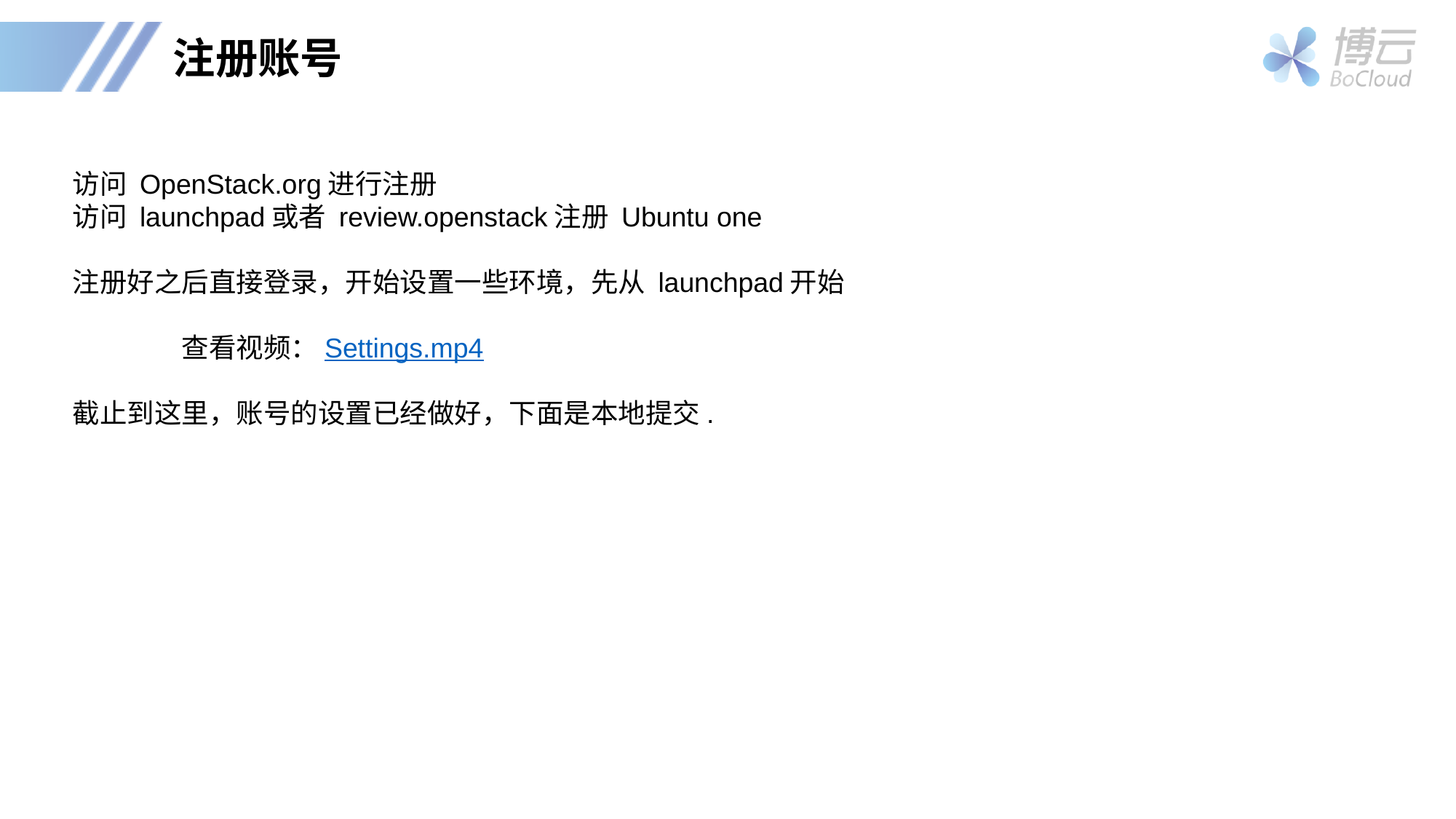

# 注册账号
访问 OpenStack.org进行注册
访问 launchpad或者 review.openstack注册 Ubuntu one

注册好之后直接登录，开始设置一些环境，先从 launchpad开始

	查看视频：Settings.mp4

截止到这里，账号的设置已经做好，下面是本地提交.